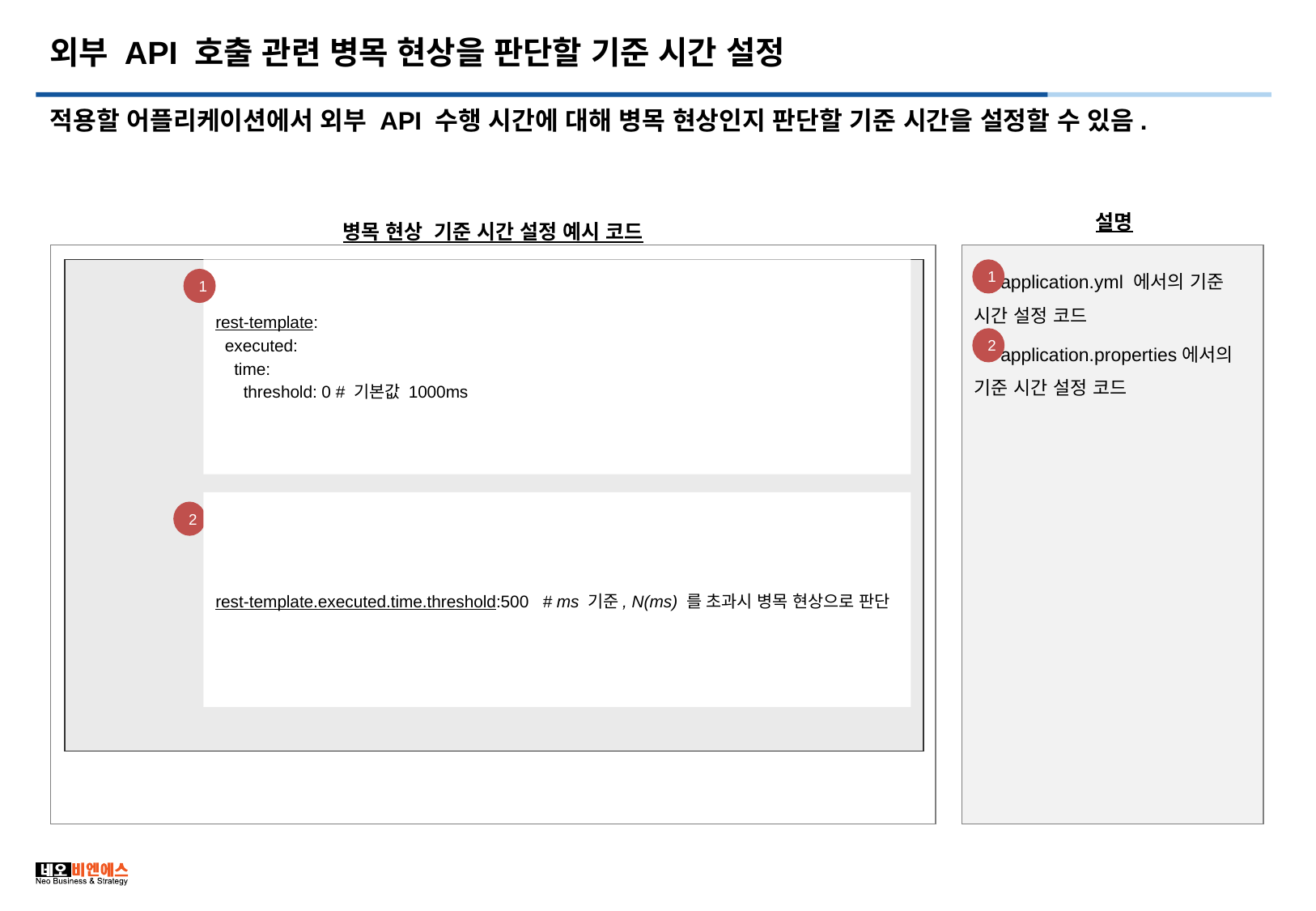

# 외부 API 호출 관련 병목 현상을 판단할 기준 시간 설정
적용할 어플리케이션에서 외부 API 수행 시간에 대해 병목 현상인지 판단할 기준 시간을 설정할 수 있음.

설명
병목 현상  기준 시간 설정 예시 코드

     application.yml 에서의 기준 시간 설정 코드
     application.properties에서의 기준 시간 설정 코드

rest-template:
  executed:
    time:
      threshold: 0 # 기본값 1000ms

1
1
2

rest-template.executed.time.threshold:500   # ms 기준, N(ms) 를 초과시 병목 현상으로 판단
2
3